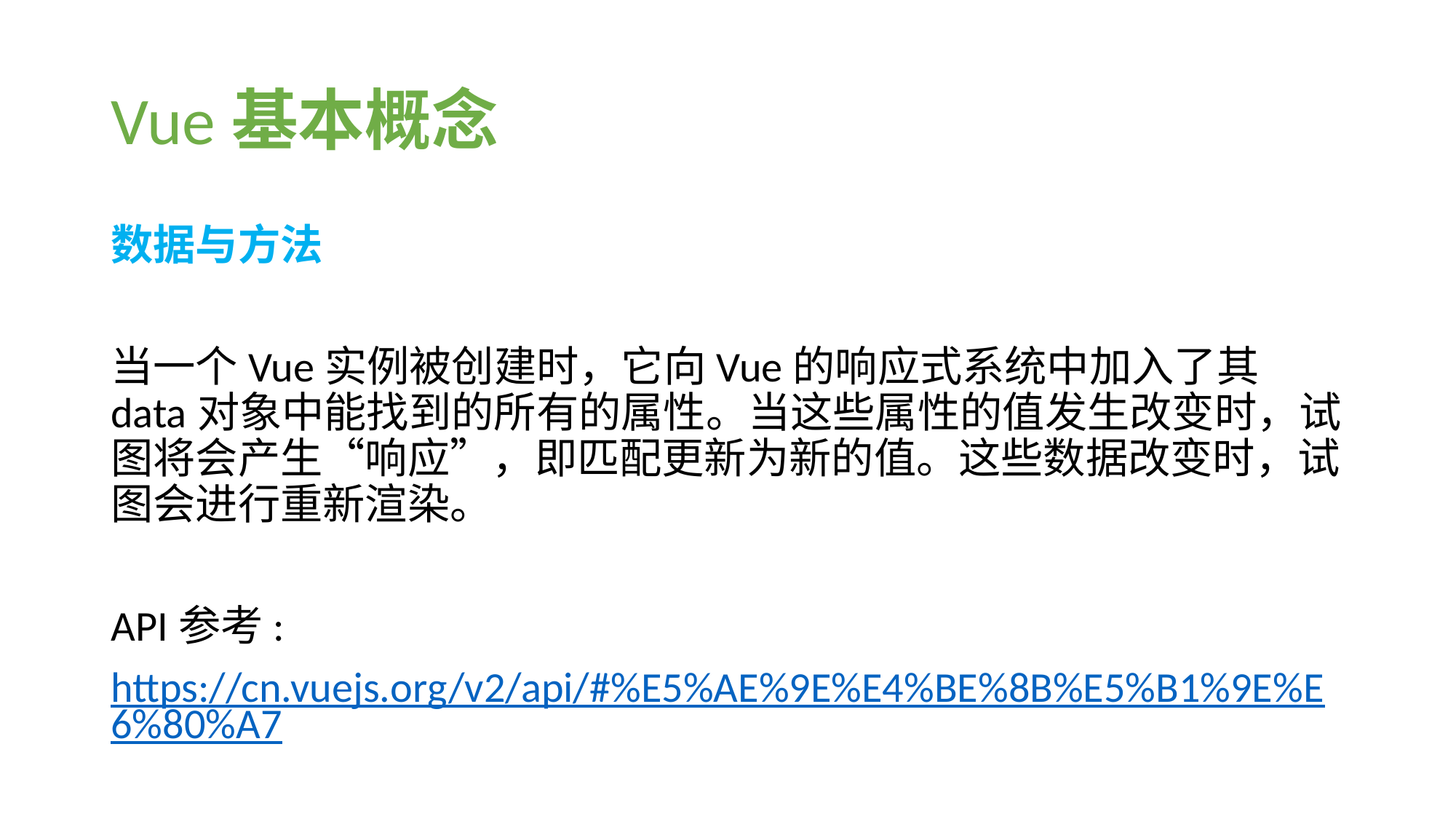

# Vue基本概念
数据与方法

当一个Vue实例被创建时，它向Vue的响应式系统中加入了其data对象中能找到的所有的属性。当这些属性的值发生改变时，试图将会产生“响应”，即匹配更新为新的值。这些数据改变时，试图会进行重新渲染。

API参考:
https://cn.vuejs.org/v2/api/#%E5%AE%9E%E4%BE%8B%E5%B1%9E%E6%80%A7